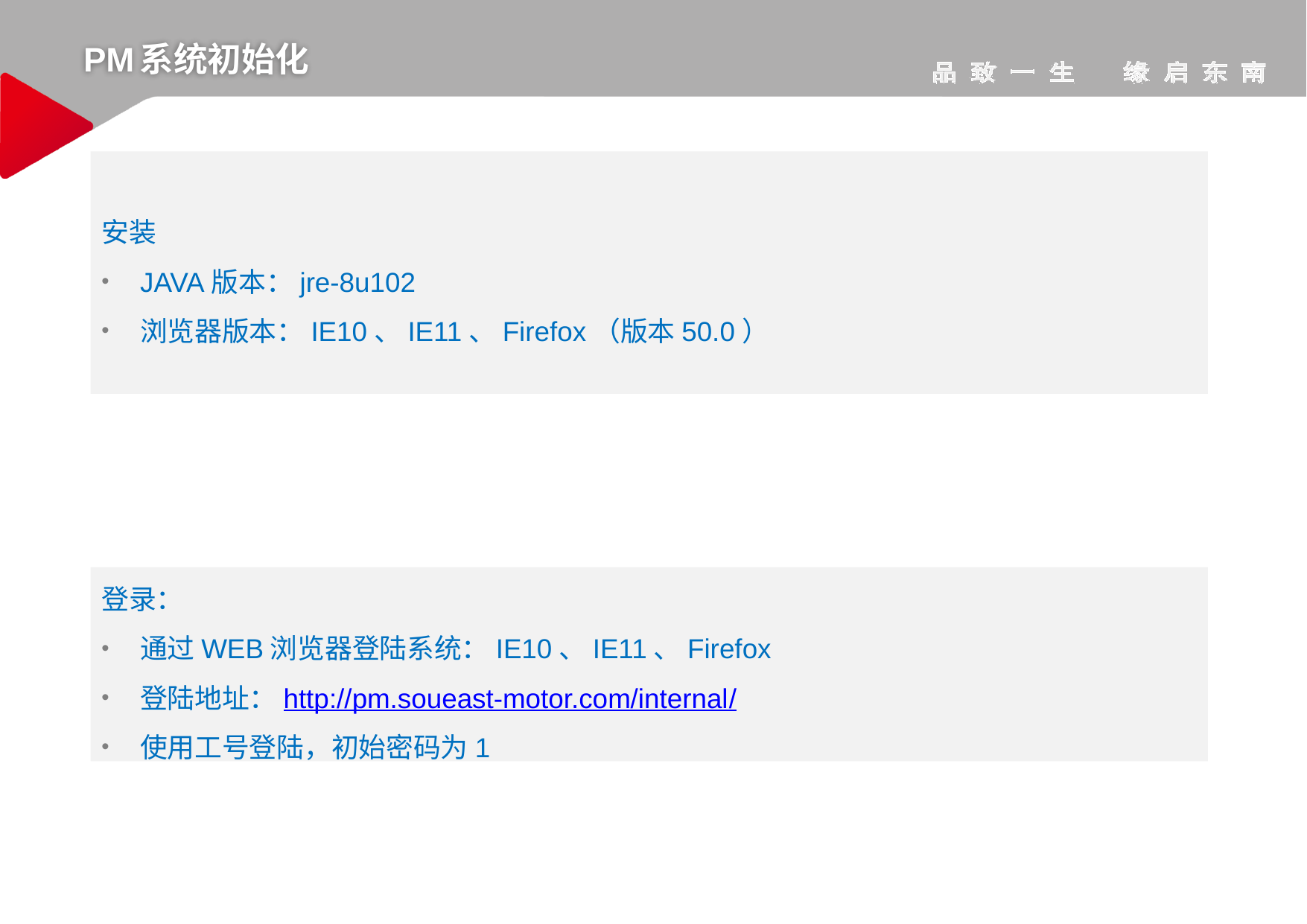

PM系统初始化
安装
JAVA版本：jre-8u102
浏览器版本：IE10、IE11、Firefox（版本50.0）
登录：
通过WEB浏览器登陆系统：IE10、IE11、Firefox
登陆地址：http://pm.soueast-motor.com/internal/
使用工号登陆，初始密码为1